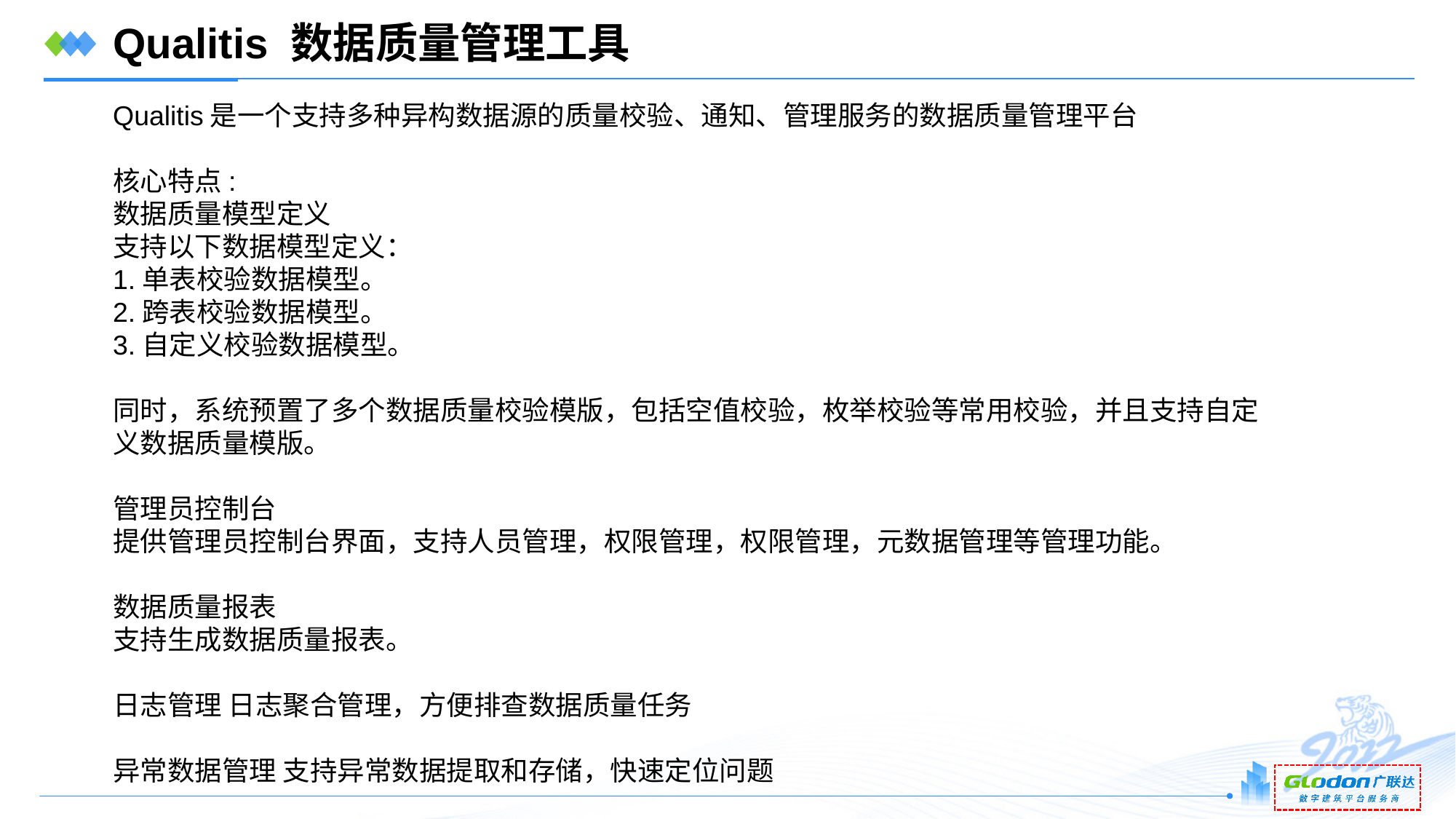

# Qualitis 数据质量管理工具
Qualitis是一个支持多种异构数据源的质量校验、通知、管理服务的数据质量管理平台

核心特点:
数据质量模型定义
支持以下数据模型定义：
1.单表校验数据模型。
2.跨表校验数据模型。
3.自定义校验数据模型。

同时，系统预置了多个数据质量校验模版，包括空值校验，枚举校验等常用校验，并且支持自定义数据质量模版。

管理员控制台
提供管理员控制台界面，支持人员管理，权限管理，权限管理，元数据管理等管理功能。

数据质量报表
支持生成数据质量报表。

日志管理 日志聚合管理，方便排查数据质量任务

异常数据管理 支持异常数据提取和存储，快速定位问题